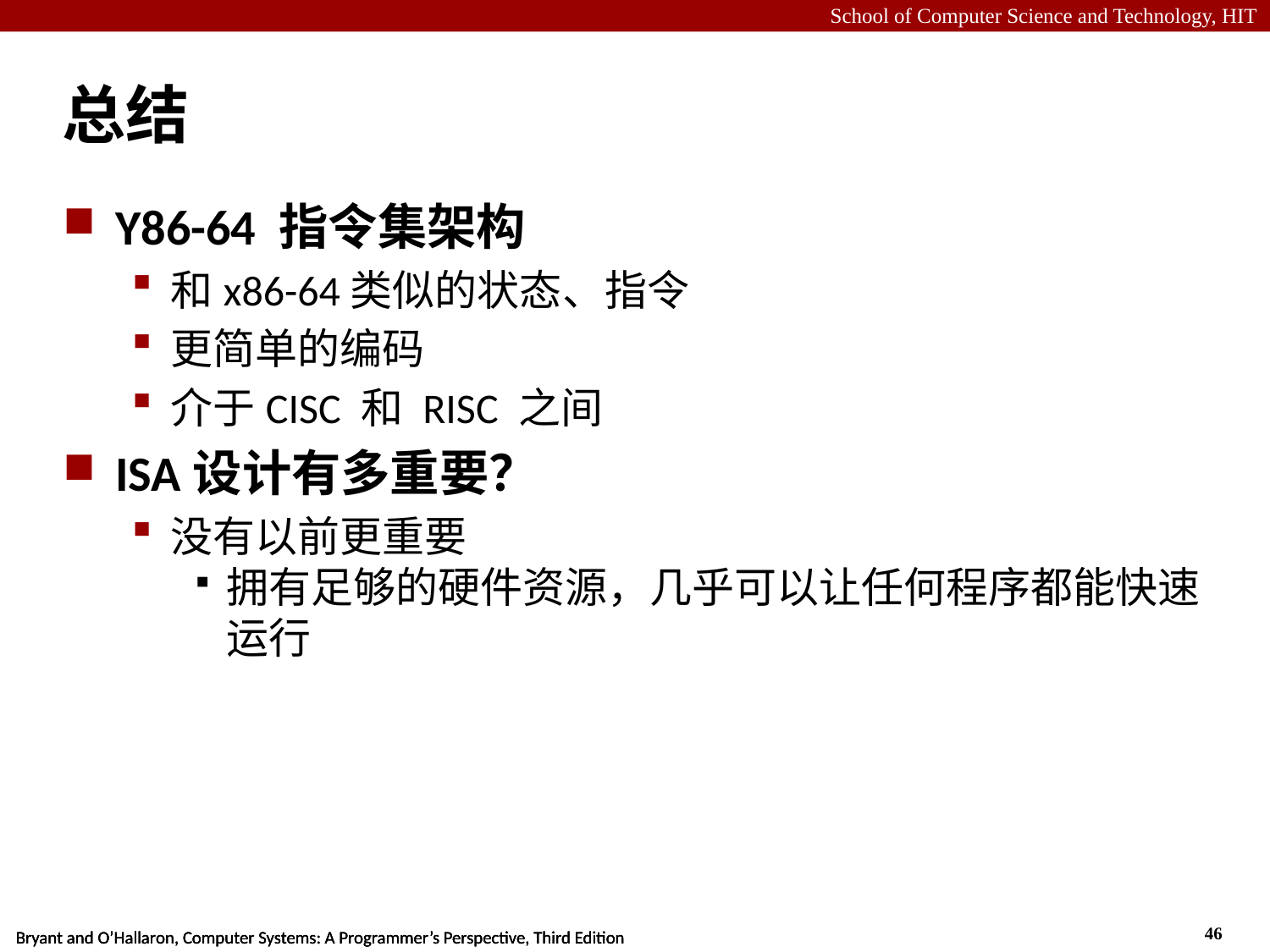

# 总结
Y86-64 指令集架构
和x86-64类似的状态、指令
更简单的编码
介于CISC 和 RISC 之间
ISA设计有多重要？
没有以前更重要
拥有足够的硬件资源，几乎可以让任何程序都能快速运行